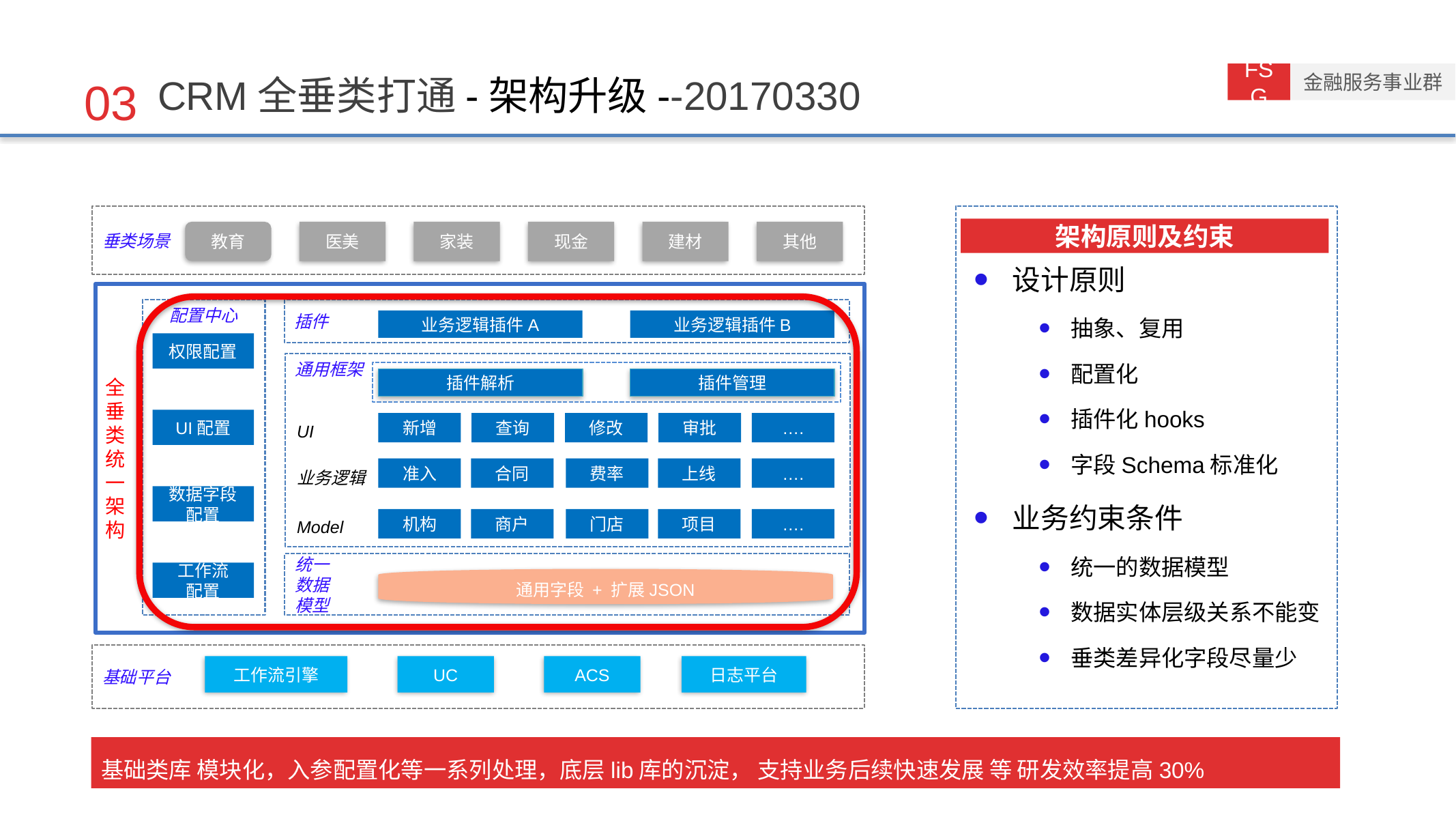

03
CRM全垂类打通-架构升级--20170330

设计原则
抽象、复用
配置化
插件化hooks
字段Schema标准化
业务约束条件
统一的数据模型
数据实体层级关系不能变
垂类差异化字段尽量少

垂类场景
教育
医美
家装
现金
建材
其他
全
垂
类
统
一
架
构
配置中心
插件
业务逻辑插件A
业务逻辑插件B
权限配置
通用框架

插件解析
插件管理
UI配置
新增
查询
修改
审批
….
UI
准入
合同
费率
上线
….
业务逻辑
数据字段
配置
机构
商户
门店
项目
….
Model
统一
数据
模型
通用字段 + 扩展JSON
工作流
配置
基础平台
工作流引擎
UC
ACS
日志平台

架构原则及约束

基础类库 模块化，入参配置化等一系列处理，底层lib库的沉淀， 支持业务后续快速发展 等 研发效率提高30%